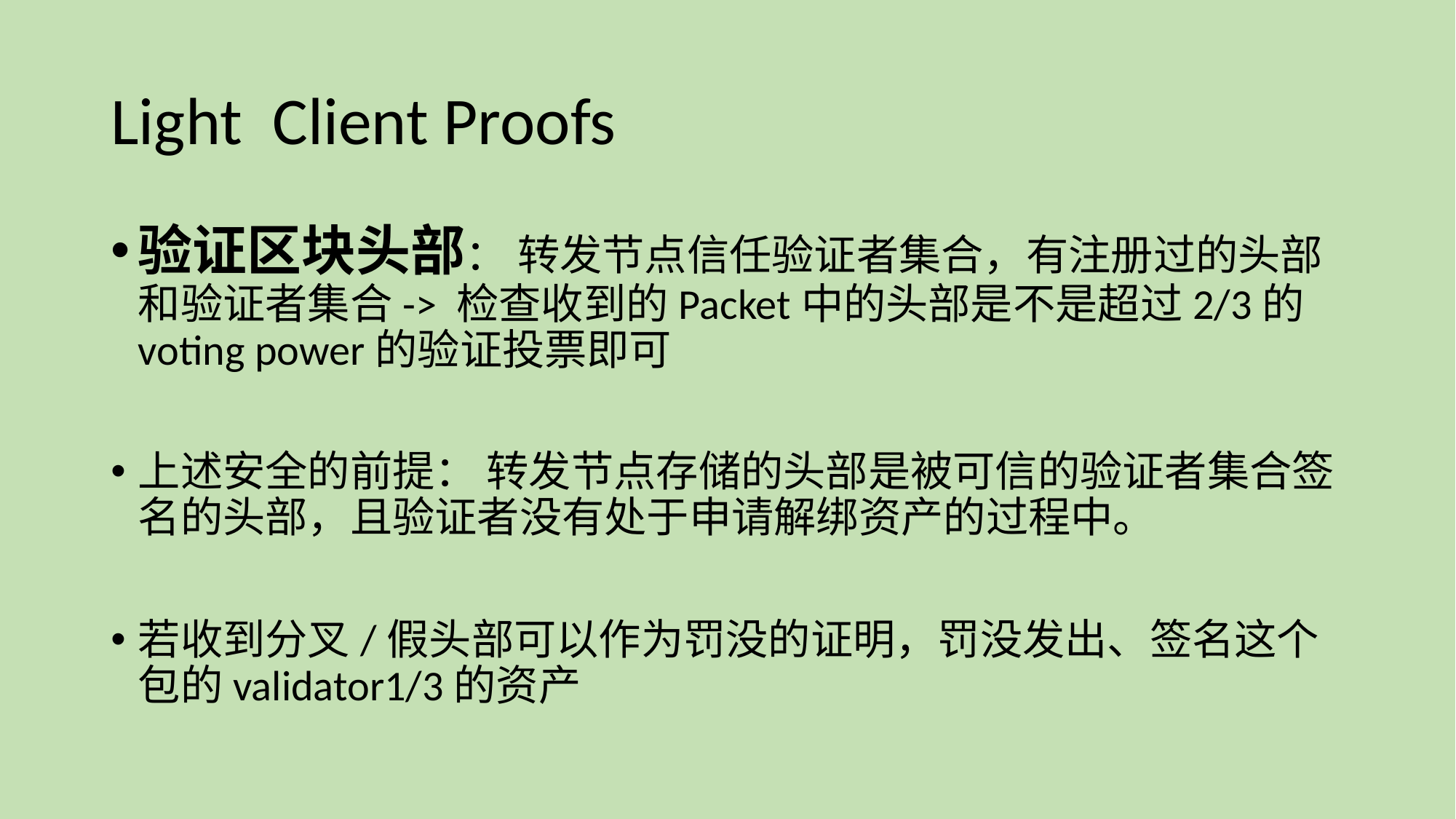

# Light  Client Proofs
验证区块头部： 转发节点信任验证者集合，有注册过的头部和验证者集合-> 检查收到的Packet中的头部是不是超过2/3的voting power的验证投票即可

上述安全的前提： 转发节点存储的头部是被可信的验证者集合签名的头部，且验证者没有处于申请解绑资产的过程中。

若收到分叉/假头部可以作为罚没的证明，罚没发出、签名这个包的validator1/3的资产